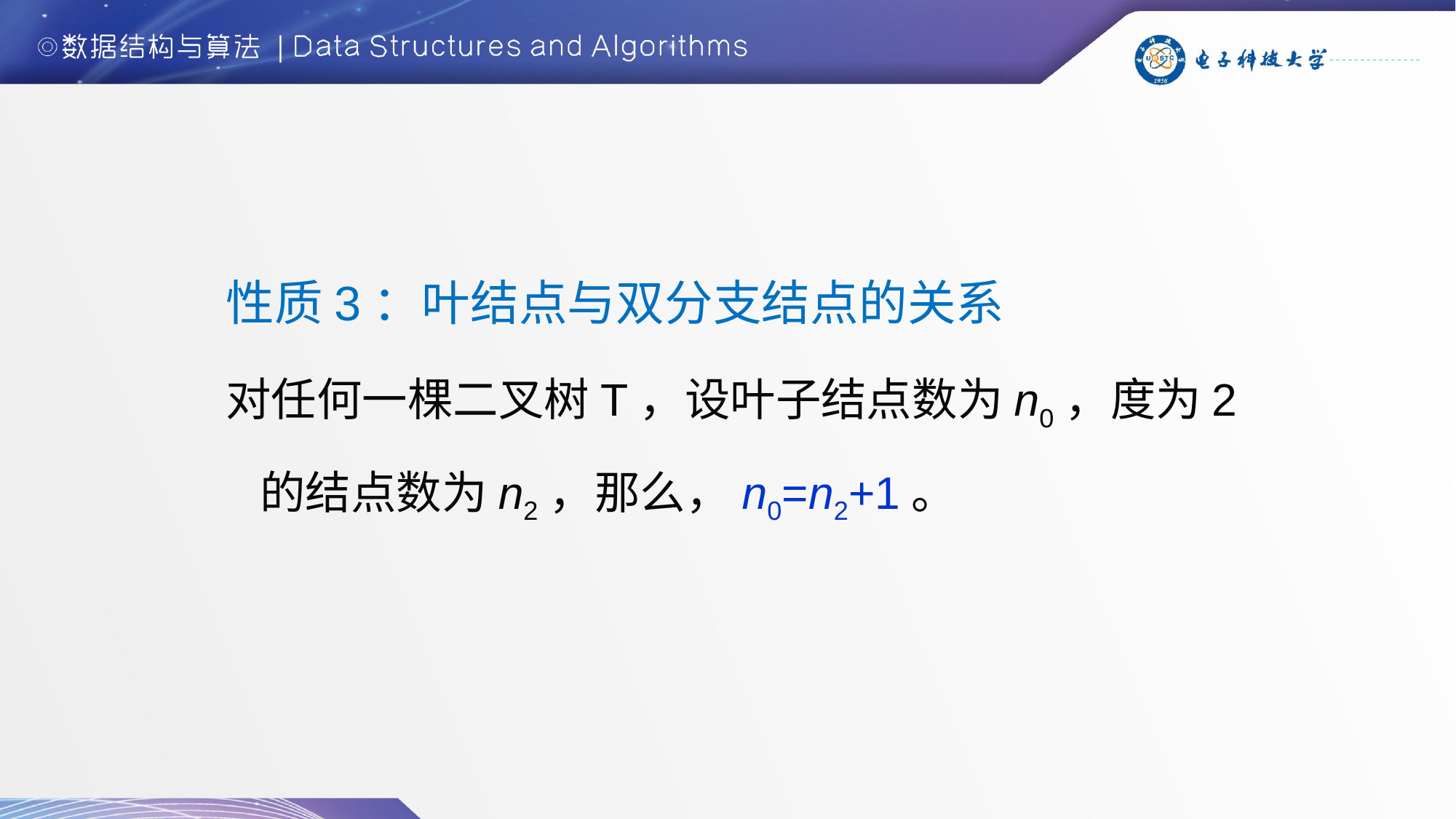

性质3：叶结点与双分支结点的关系
对任何一棵二叉树T，设叶子结点数为n0，度为2的结点数为n2，那么，n0=n2+1。